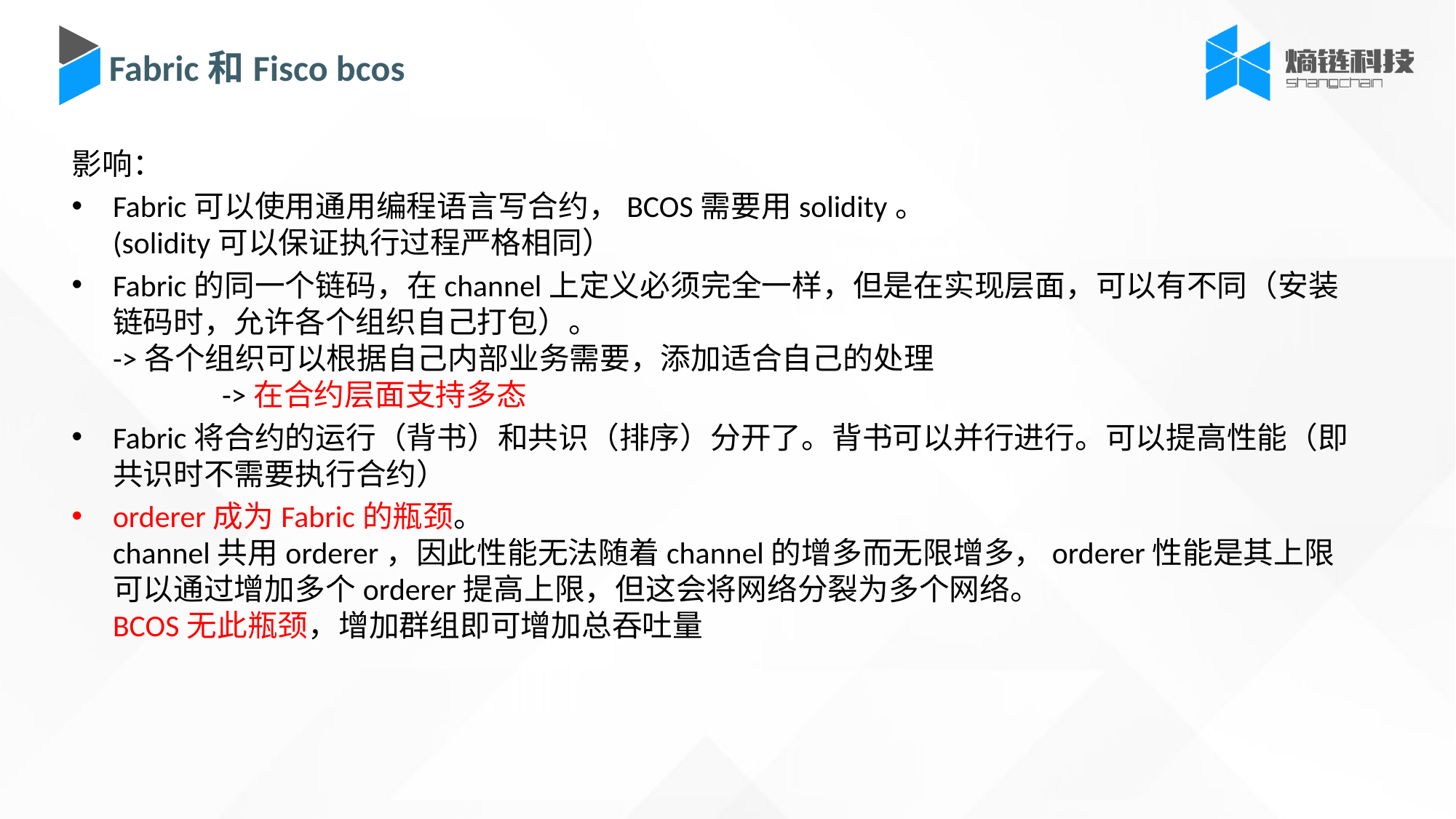

Fabric和Fisco bcos
影响：
Fabric可以使用通用编程语言写合约，BCOS需要用solidity。
(solidity可以保证执行过程严格相同）
Fabric的同一个链码，在channel上定义必须完全一样，但是在实现层面，可以有不同（安装链码时，允许各个组织自己打包）。
->各个组织可以根据自己内部业务需要，添加适合自己的处理
	->在合约层面支持多态
Fabric将合约的运行（背书）和共识（排序）分开了。背书可以并行进行。可以提高性能（即共识时不需要执行合约）
orderer成为Fabric的瓶颈。
channel共用orderer，因此性能无法随着channel的增多而无限增多，orderer性能是其上限
可以通过增加多个orderer提高上限，但这会将网络分裂为多个网络。
BCOS无此瓶颈，增加群组即可增加总吞吐量